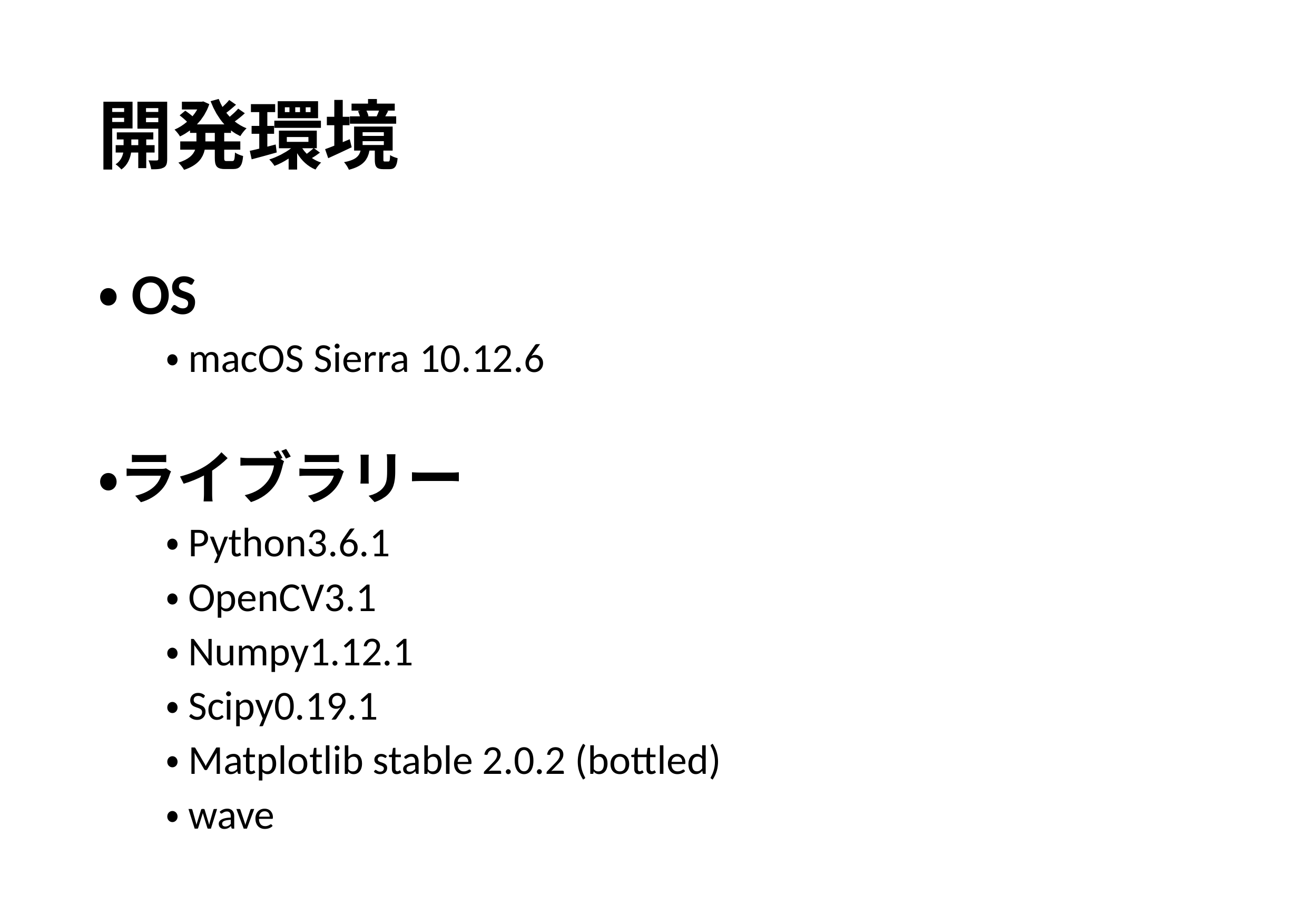

# 開発環境
・OS
	・macOS Sierra 10.12.6

・ライブラリー
	・Python3.6.1
	・OpenCV3.1
	・Numpy1.12.1
	・Scipy0.19.1
	・Matplotlib stable 2.0.2 (bottled)
	・wave